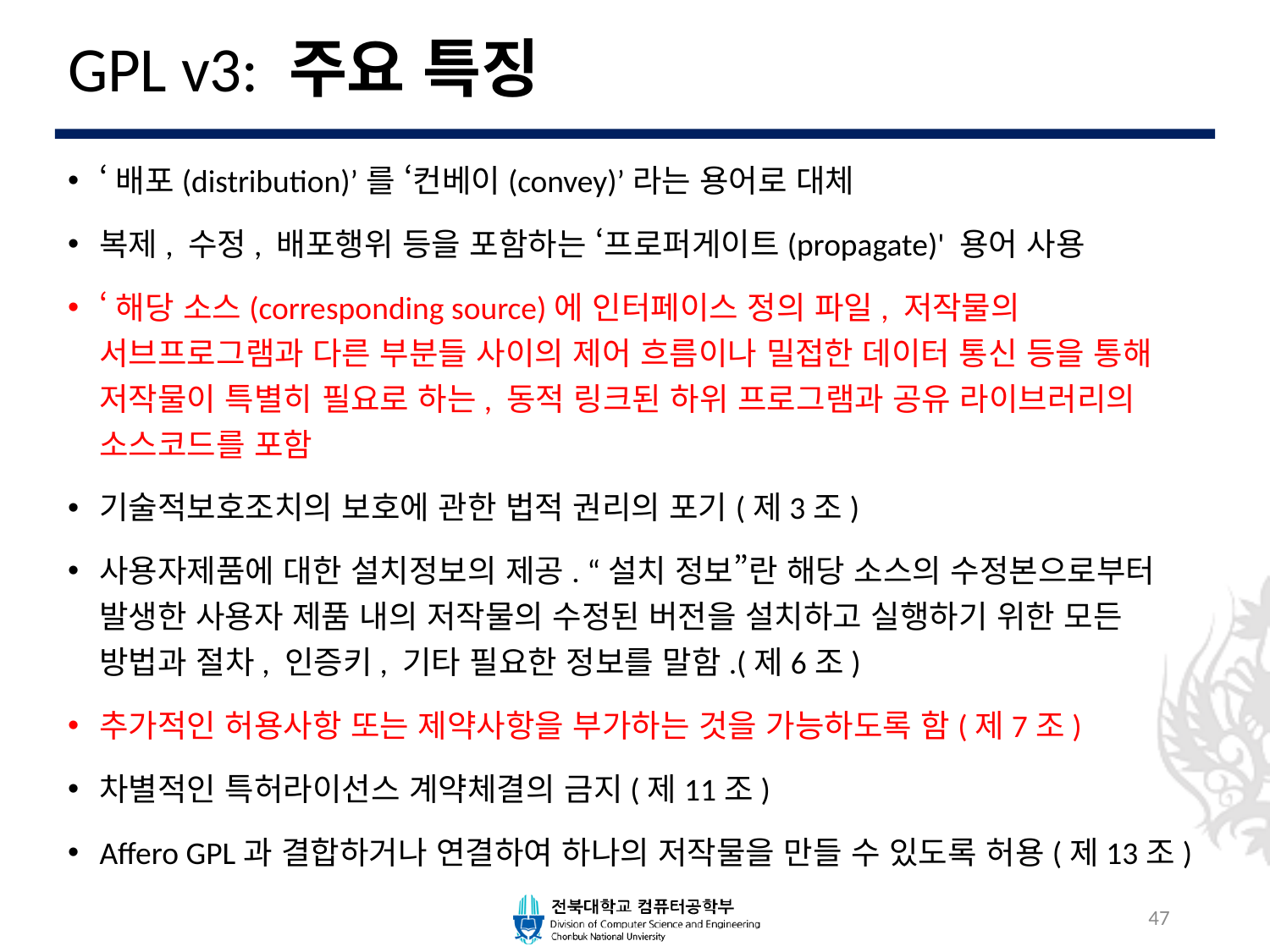

# GPL v3: 주요 특징
‘배포(distribution)’를 ‘컨베이(convey)’라는 용어로 대체
복제, 수정, 배포행위 등을 포함하는 ‘프로퍼게이트(propagate)' 용어 사용
‘해당 소스(corresponding source)에 인터페이스 정의 파일, 저작물의 서브프로그램과 다른 부분들 사이의 제어 흐름이나 밀접한 데이터 통신 등을 통해 저작물이 특별히 필요로 하는, 동적 링크된 하위 프로그램과 공유 라이브러리의 소스코드를 포함
기술적보호조치의 보호에 관한 법적 권리의 포기(제3조)
사용자제품에 대한 설치정보의 제공. “설치 정보”란 해당 소스의 수정본으로부터 발생한 사용자 제품 내의 저작물의 수정된 버전을 설치하고 실행하기 위한 모든 방법과 절차, 인증키, 기타 필요한 정보를 말함.(제6조)
추가적인 허용사항 또는 제약사항을 부가하는 것을 가능하도록 함(제7조)
차별적인 특허라이선스 계약체결의 금지(제11조)
Affero GPL과 결합하거나 연결하여 하나의 저작물을 만들 수 있도록 허용(제13조)
47